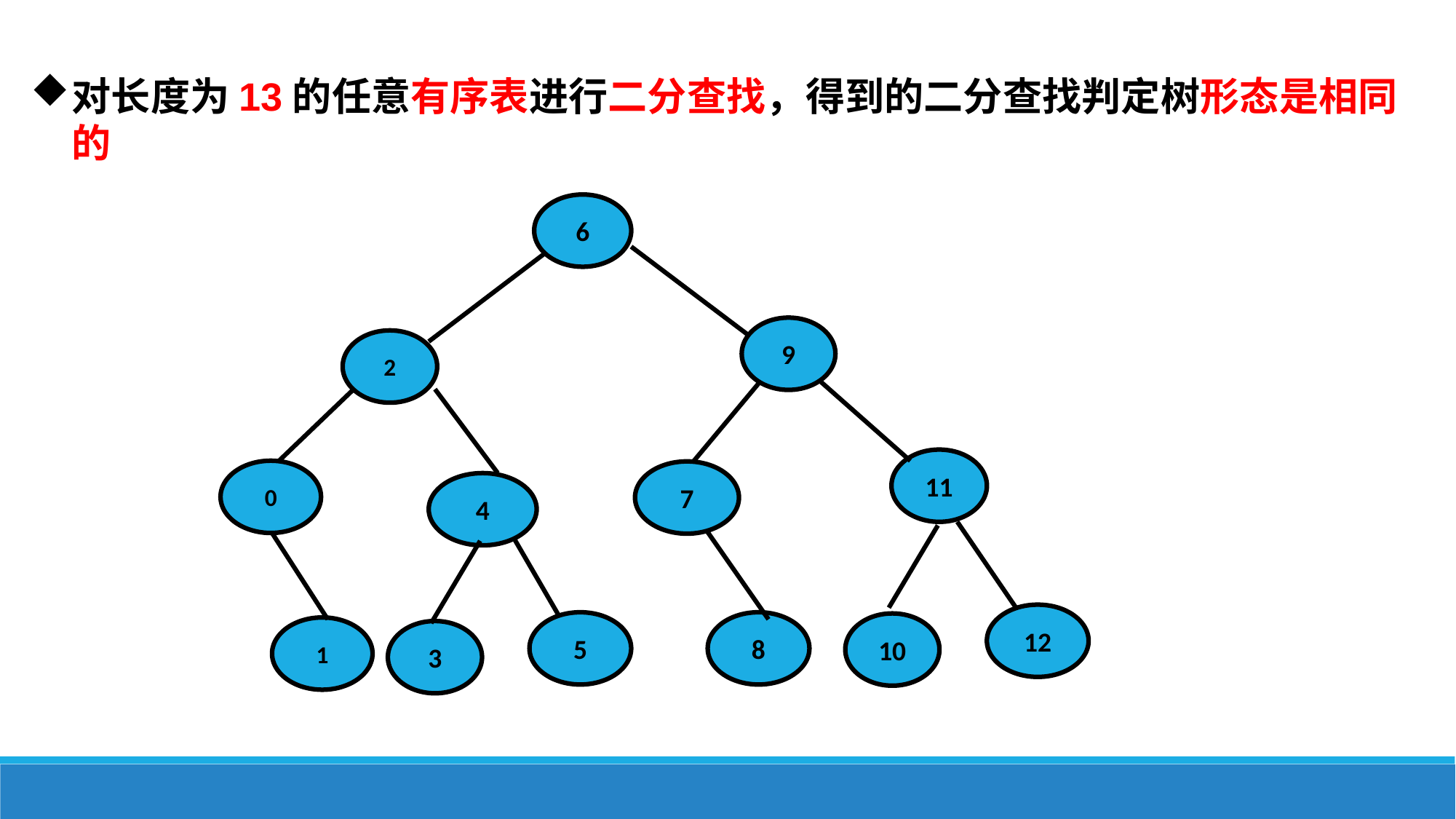

对长度为13的任意有序表进行二分查找，得到的二分查找判定树形态是相同的
6

9
2

11
0
7
4

12
8
5
10
1
3